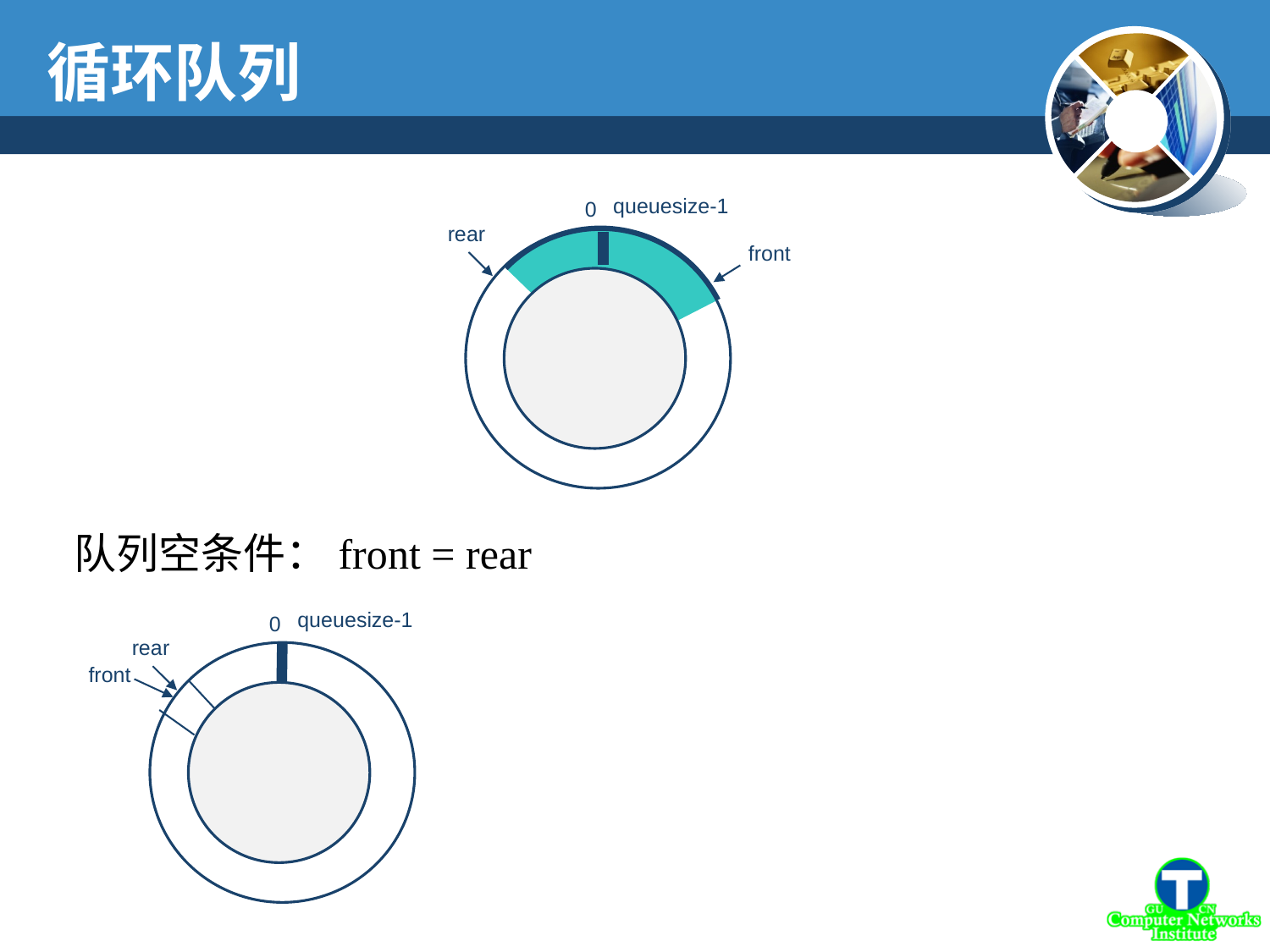

循环队列
queuesize-1
0
rear

front

队列空条件：front = rear
queuesize-1
0
rear

front